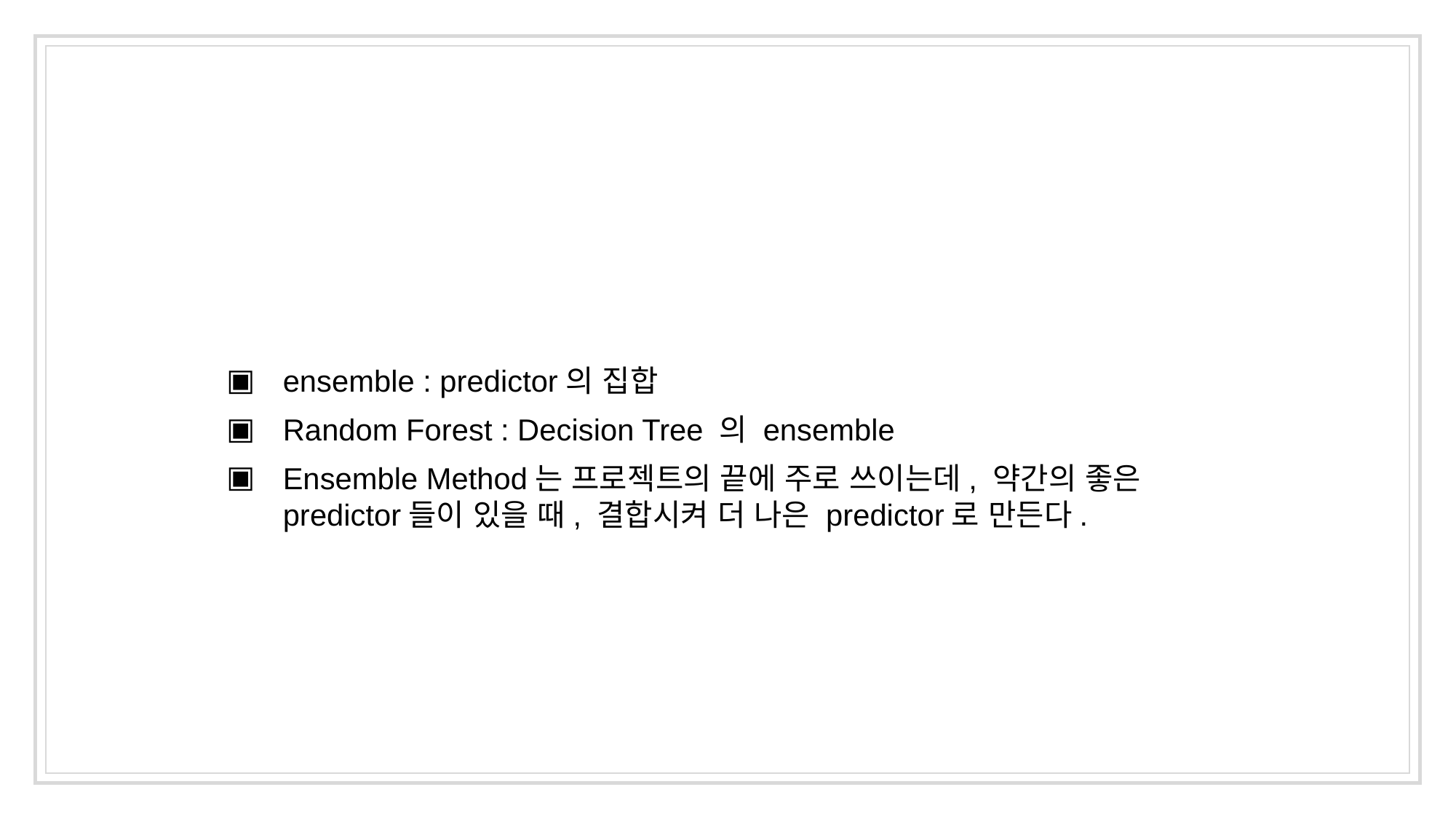

#
ensemble : predictor의 집합
Random Forest : Decision Tree 의 ensemble
Ensemble Method는 프로젝트의 끝에 주로 쓰이는데, 약간의 좋은 predictor들이 있을 때, 결합시켜 더 나은 predictor로 만든다.